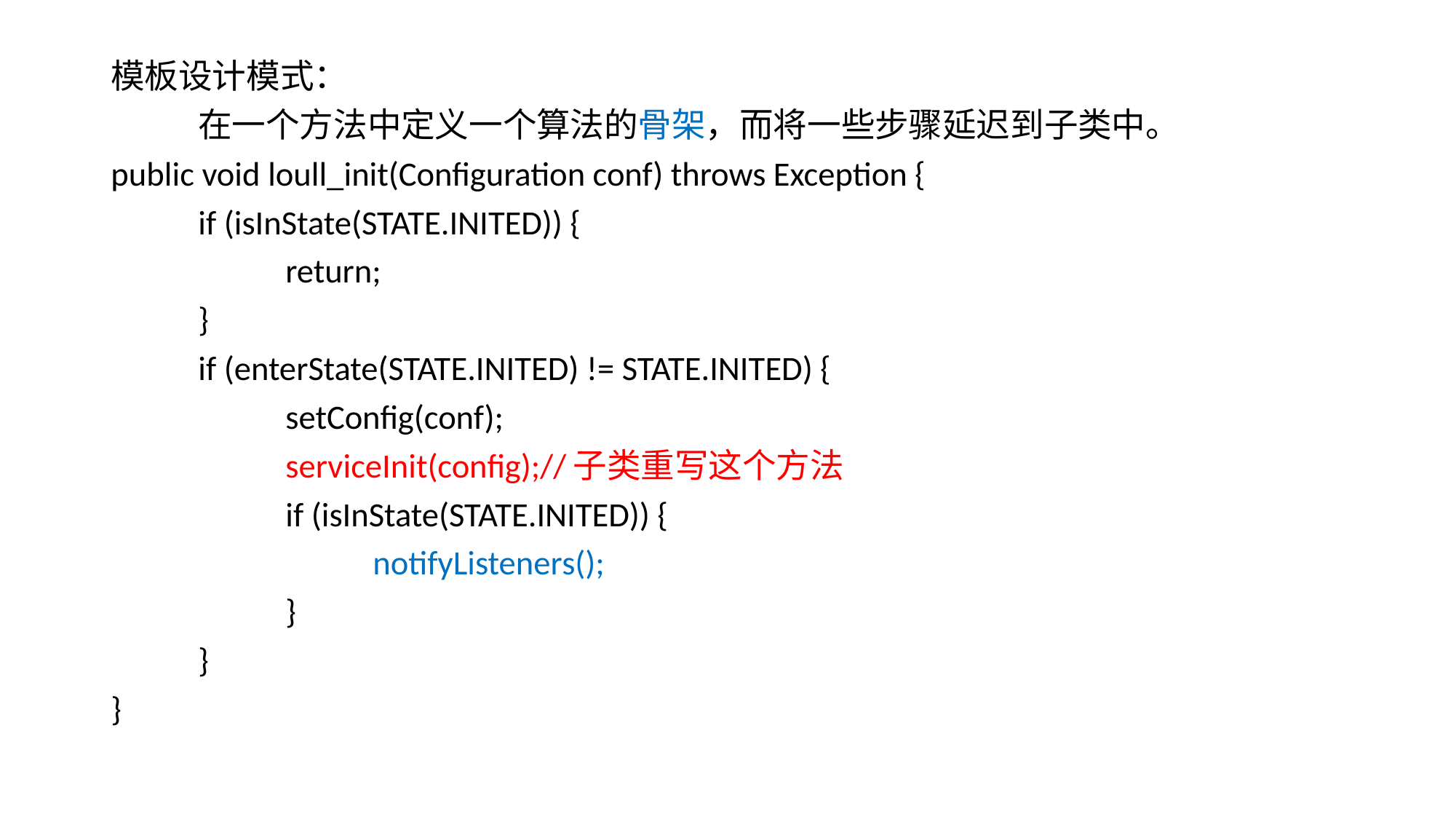

模板设计模式：
	在一个方法中定义一个算法的骨架，而将一些步骤延迟到子类中。
public void loull_init(Configuration conf) throws Exception {
	if (isInState(STATE.INITED)) {
		return;
	}
	if (enterState(STATE.INITED) != STATE.INITED) {
		setConfig(conf);
		serviceInit(config);//子类重写这个方法
		if (isInState(STATE.INITED)) {
			notifyListeners();
		}
	}
}